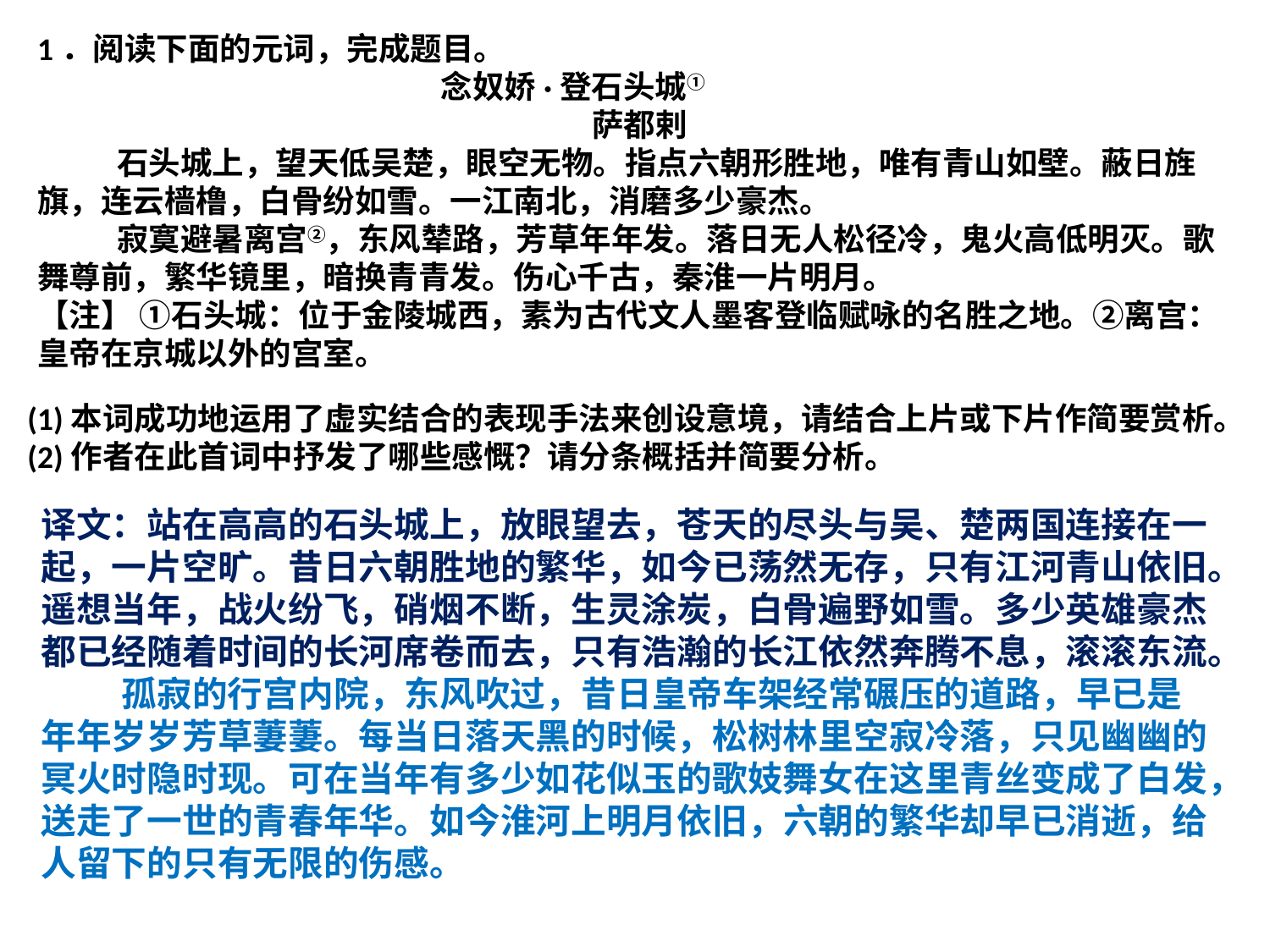

1．阅读下面的元词，完成题目。
                                                       念奴娇·登石头城①
                                                                            萨都剌
          石头城上，望天低吴楚，眼空无物。指点六朝形胜地，唯有青山如壁。蔽日旌旗，连云樯橹，白骨纷如雪。一江南北，消磨多少豪杰。
          寂寞避暑离宫②，东风辇路，芳草年年发。落日无人松径冷，鬼火高低明灭。歌舞尊前，繁华镜里，暗换青青发。伤心千古，秦淮一片明月。
【注】 ①石头城：位于金陵城西，素为古代文人墨客登临赋咏的名胜之地。②离宫：皇帝在京城以外的宫室。
(1)本词成功地运用了虚实结合的表现手法来创设意境，请结合上片或下片作简要赏析。
(2)作者在此首词中抒发了哪些感慨？请分条概括并简要分析。
译文：站在高高的石头城上，放眼望去，苍天的尽头与吴、楚两国连接在一起，一片空旷。昔日六朝胜地的繁华，如今已荡然无存，只有江河青山依旧。遥想当年，战火纷飞，硝烟不断，生灵涂炭，白骨遍野如雪。多少英雄豪杰都已经随着时间的长河席卷而去，只有浩瀚的长江依然奔腾不息，滚滚东流。
         孤寂的行宫内院，东风吹过，昔日皇帝车架经常碾压的道路，早已是年年岁岁芳草萋萋。每当日落天黑的时候，松树林里空寂冷落，只见幽幽的冥火时隐时现。可在当年有多少如花似玉的歌妓舞女在这里青丝变成了白发，送走了一世的青春年华。如今淮河上明月依旧，六朝的繁华却早已消逝，给人留下的只有无限的伤感。